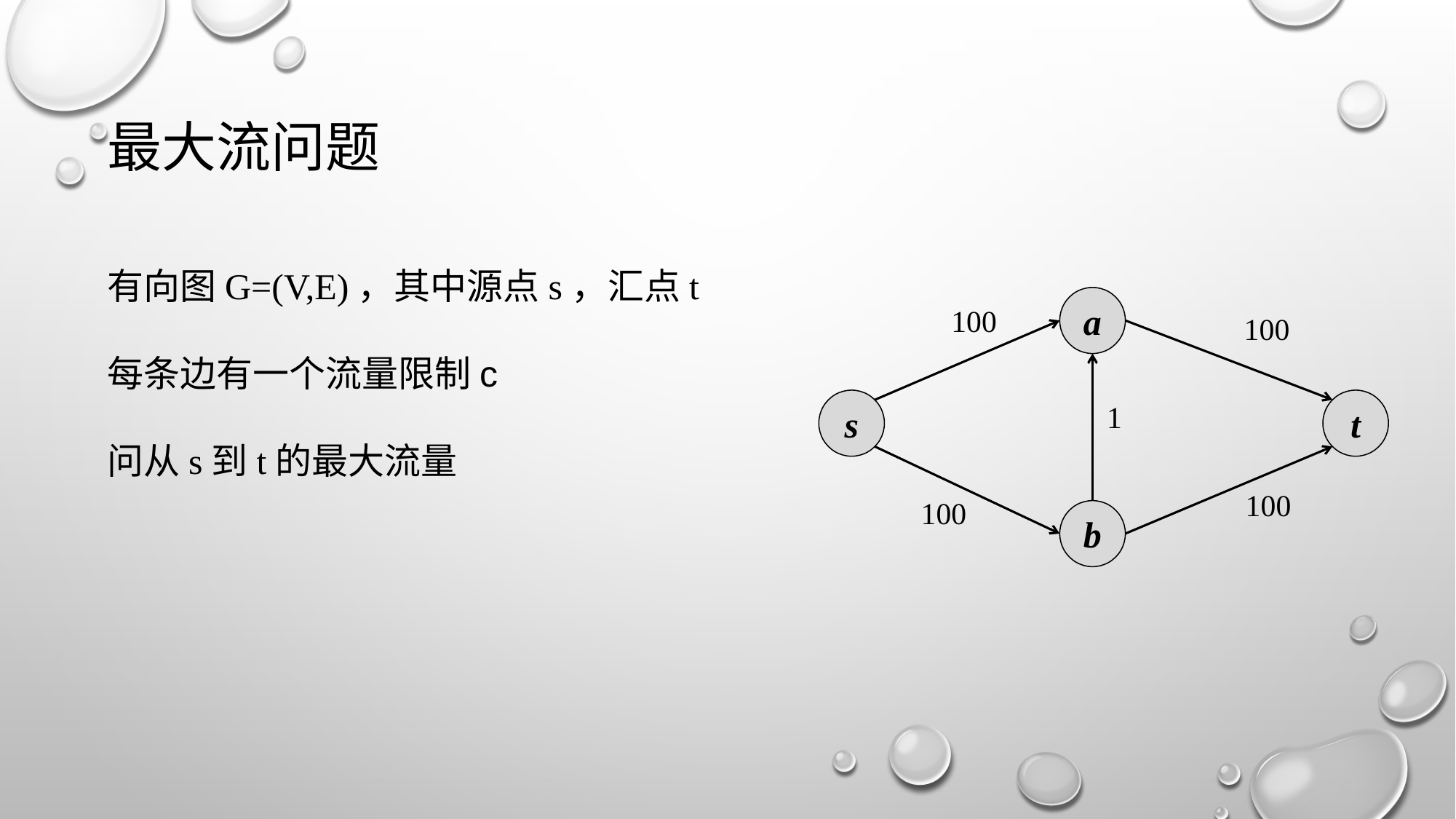

# 最大流问题
有向图G=(V,E)，其中源点s，汇点t

每条边有一个流量限制c

问从s到t的最大流量

100
a
100
1
s
t
100
100
b